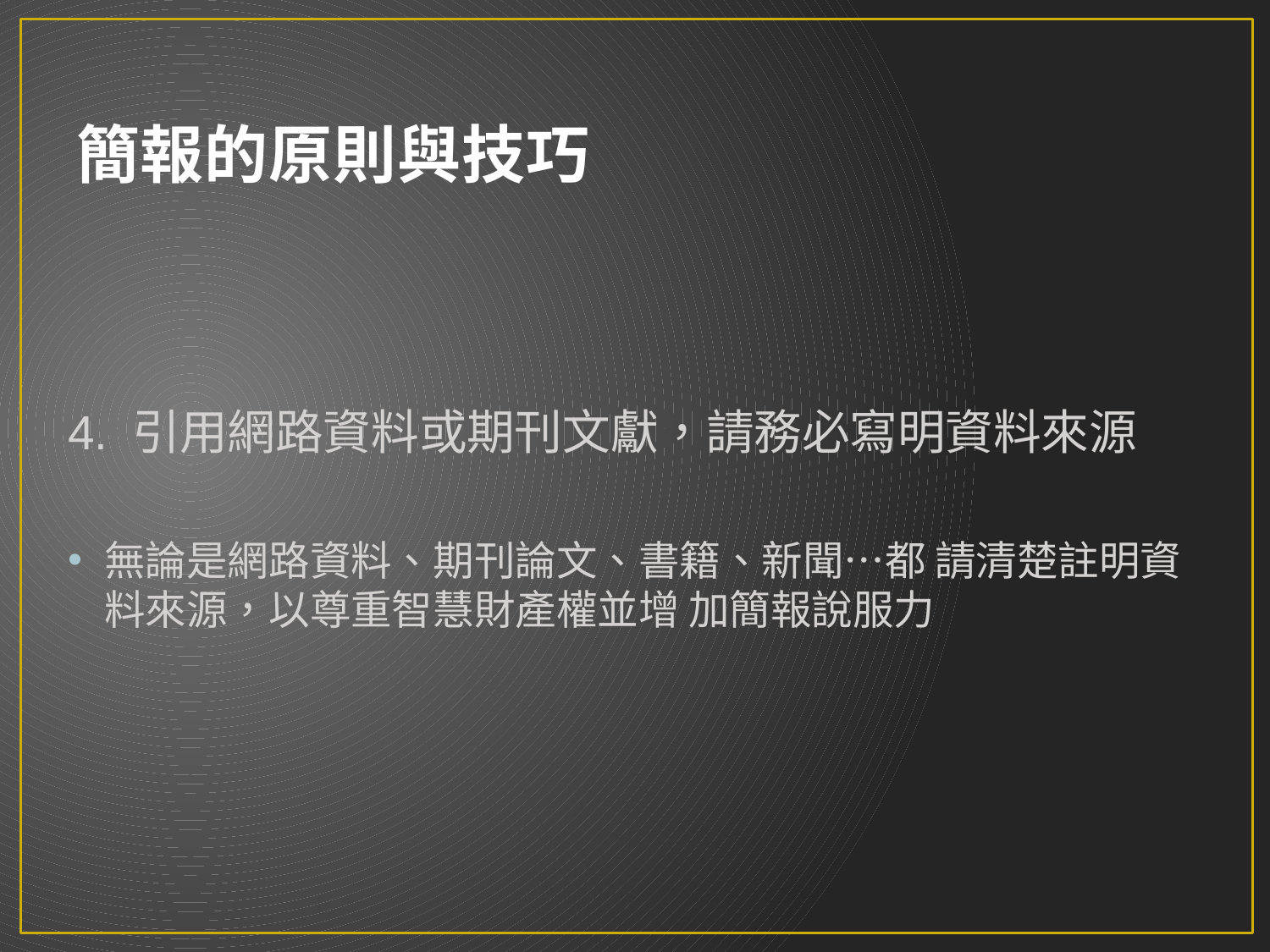

# 簡報的原則與技巧
4. 引用網路資料或期刊文獻，請務必寫明資料來源

無論是網路資料、期刊論文、書籍、新聞…都 請清楚註明資料來源，以尊重智慧財產權並增 加簡報說服力